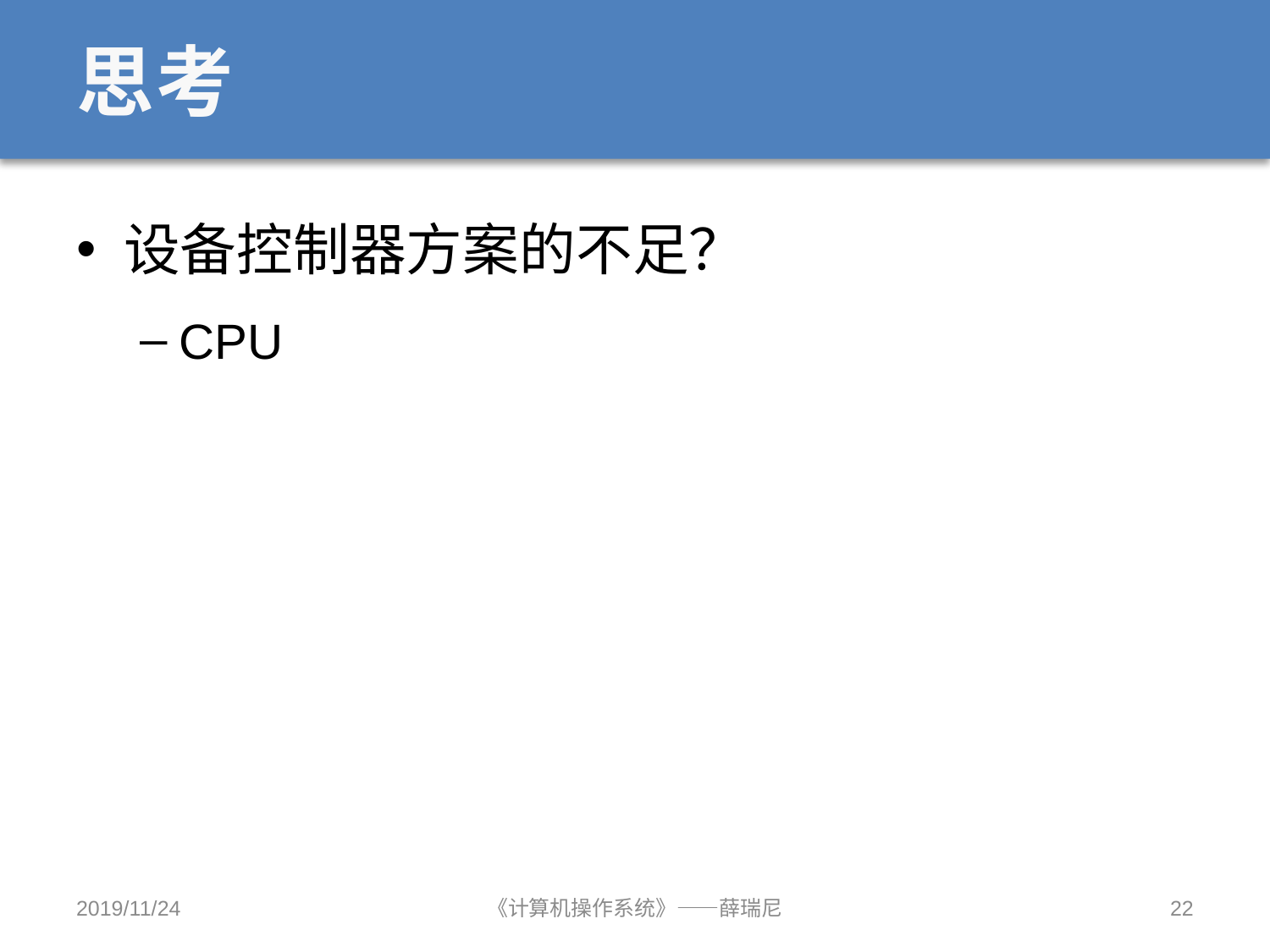

# 思考
设备控制器方案的不足？
CPU
2019/11/24
《计算机操作系统》——薛瑞尼
22